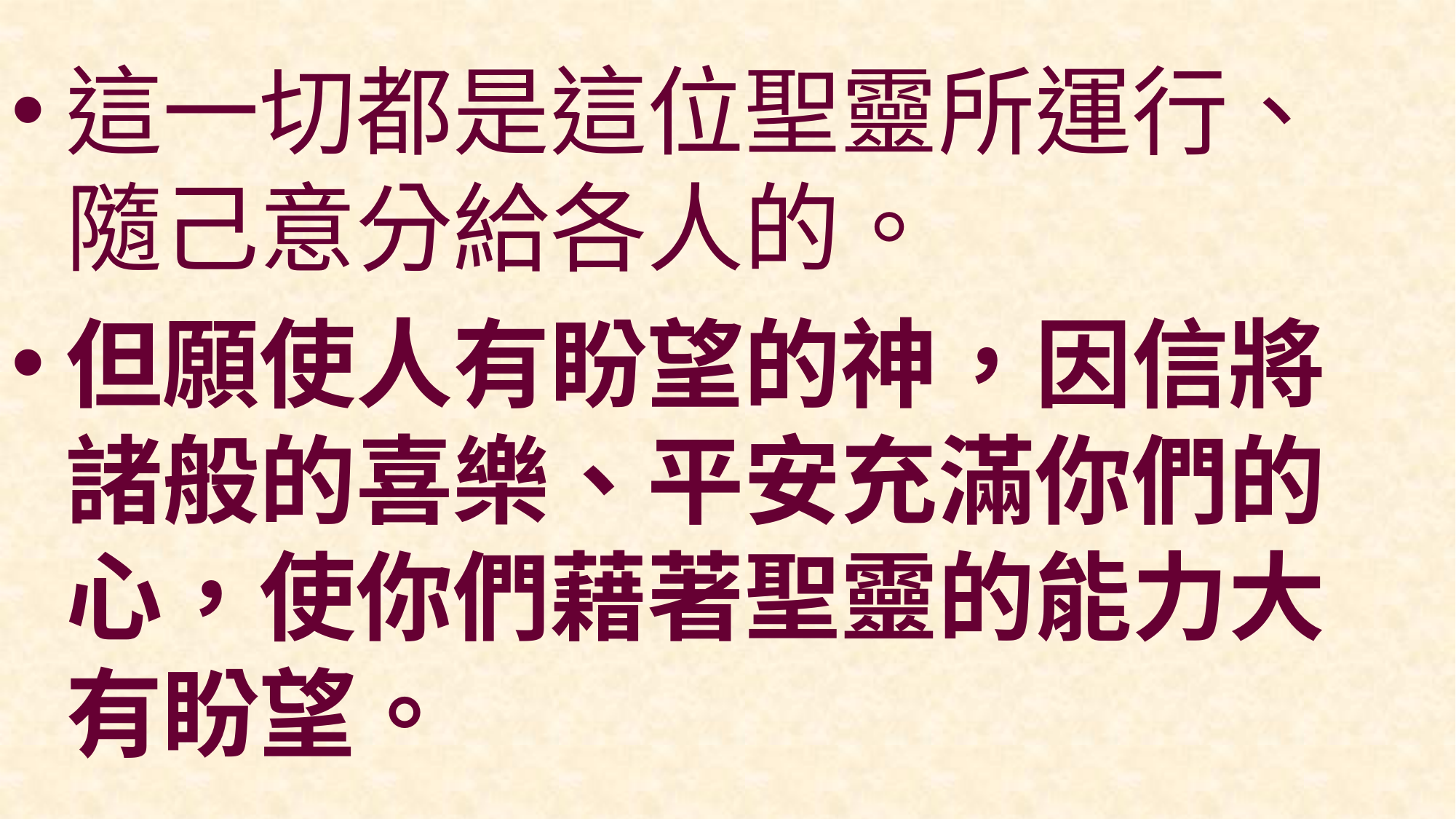

這一切都是這位聖靈所運行、隨己意分給各人的。
但願使人有盼望的神，因信將諸般的喜樂、平安充滿你們的心，使你們藉著聖靈的能力大有盼望。